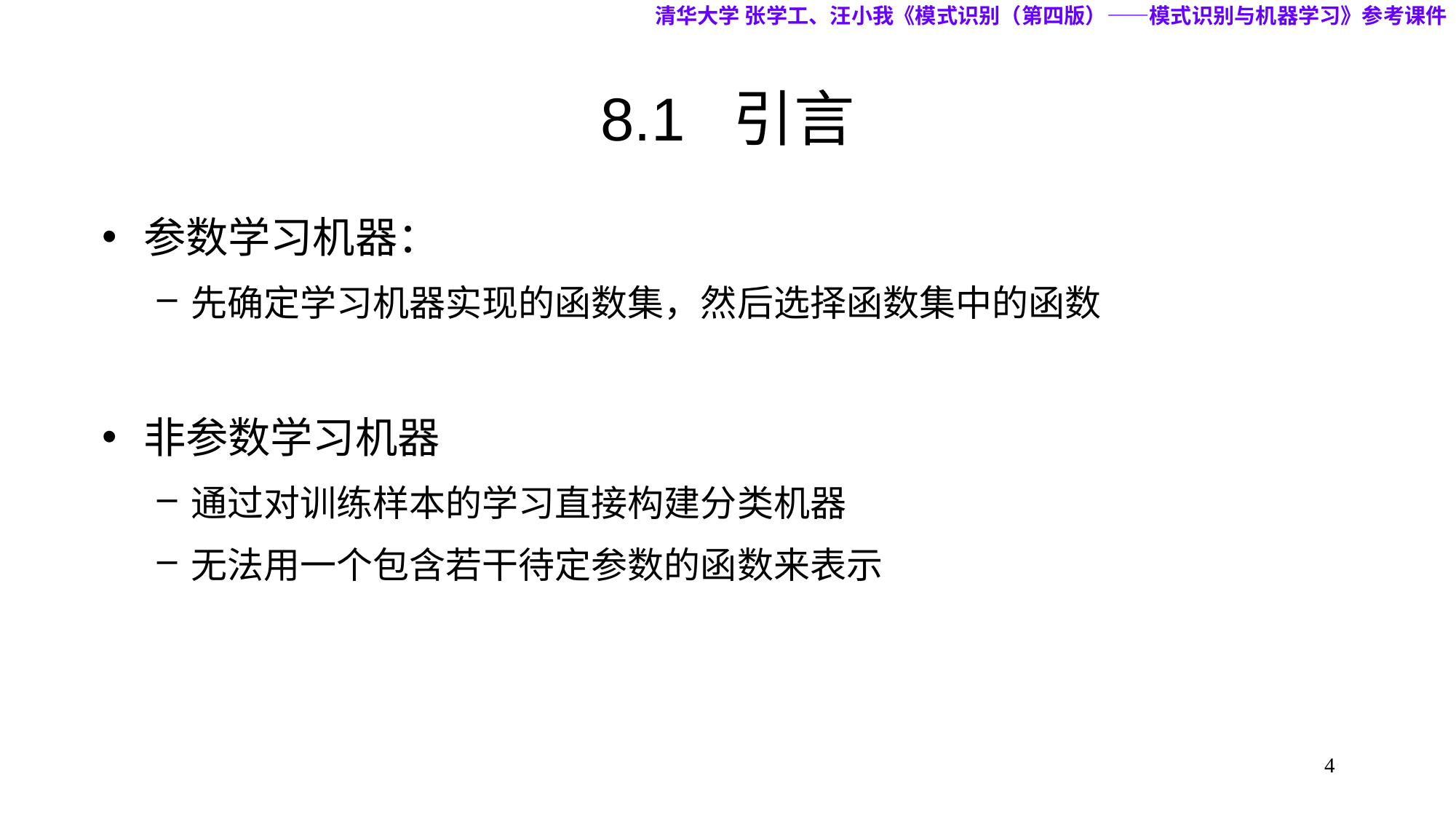

清华大学 张学工、汪小我《模式识别（第四版）——模式识别与机器学习》参考课件
# 8.1  引言
参数学习机器：
先确定学习机器实现的函数集，然后选择函数集中的函数

非参数学习机器
通过对训练样本的学习直接构建分类机器
无法用一个包含若干待定参数的函数来表示
4